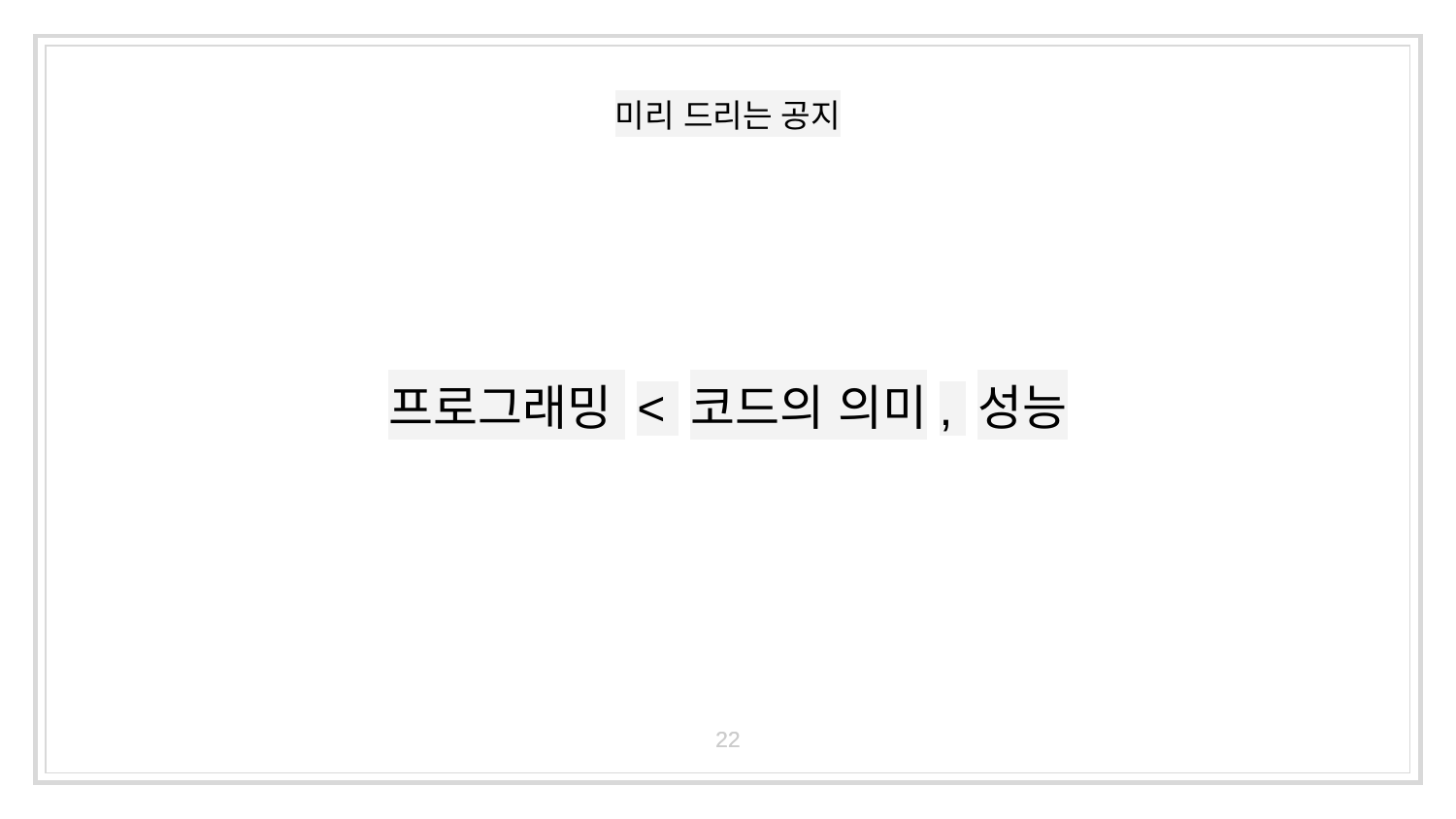

# 미리 드리는 공지
프로그래밍 < 코드의 의미, 성능
22
22